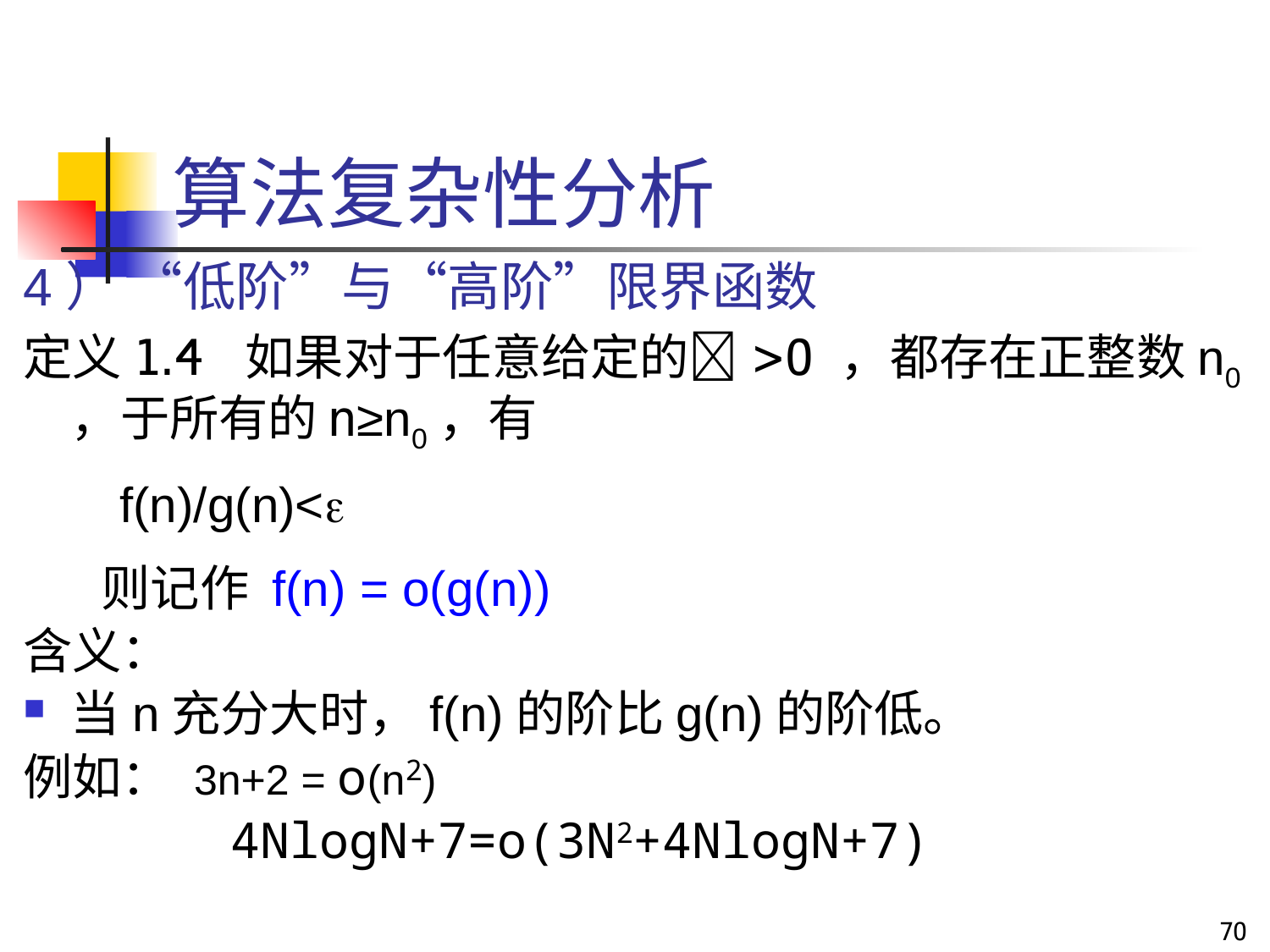

# 算法复杂性分析
4） “低阶”与“高阶”限界函数
定义1.4  如果对于任意给定的ε>0 ，都存在正整数n0 ，于所有的n≥n0，有
       f(n)/g(n)<ε
      则记作 f(n) = o(g(n))
含义：
当n充分大时，f(n)的阶比g(n)的阶低。
例如： 3n+2 = o(n2)
       4NlogN+7=o(3N2+4NlogN+7)
70